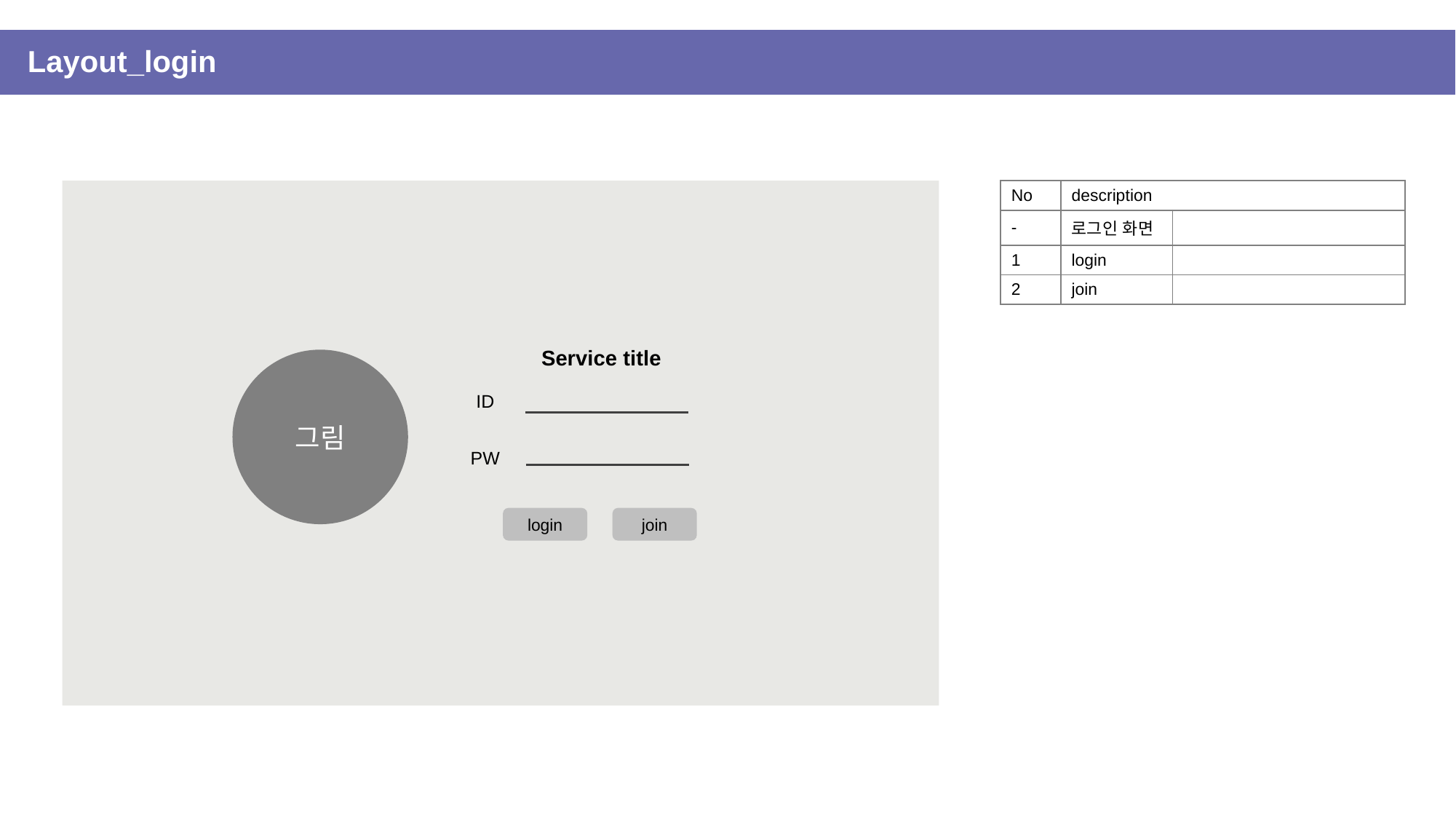

Layout_login

| No | description |  |
| --- | --- | --- |
| - | 로그인 화면 |  |
| 1 | login |  |
| 2 | join |  |
Service title
그림
ID
PW
login
join